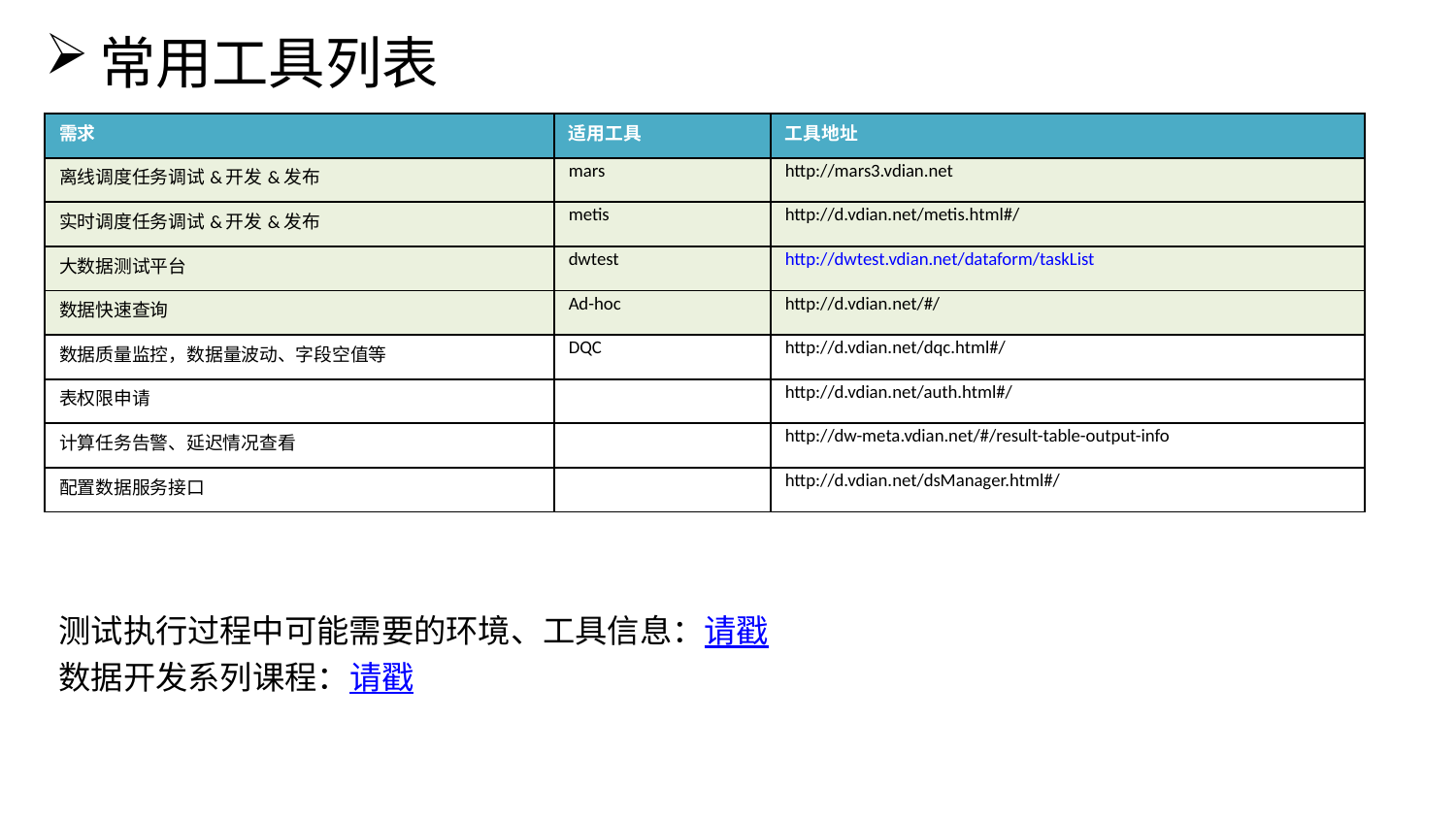

常用工具列表
| 需求 | 适用工具 | 工具地址 |
| --- | --- | --- |
| 离线调度任务调试&开发&发布 | mars | http://mars3.vdian.net |
| 实时调度任务调试&开发&发布 | metis | http://d.vdian.net/metis.html#/ |
| 大数据测试平台 | dwtest | http://dwtest.vdian.net/dataform/taskList |
| 数据快速查询 | Ad-hoc | http://d.vdian.net/#/ |
| 数据质量监控，数据量波动、字段空值等 | DQC | http://d.vdian.net/dqc.html#/ |
| 表权限申请 |  | http://d.vdian.net/auth.html#/ |
| 计算任务告警、延迟情况查看 |  | http://dw-meta.vdian.net/#/result-table-output-info |
| 配置数据服务接口 |  | http://d.vdian.net/dsManager.html#/ |
测试执行过程中可能需要的环境、工具信息：请戳
数据开发系列课程：请戳